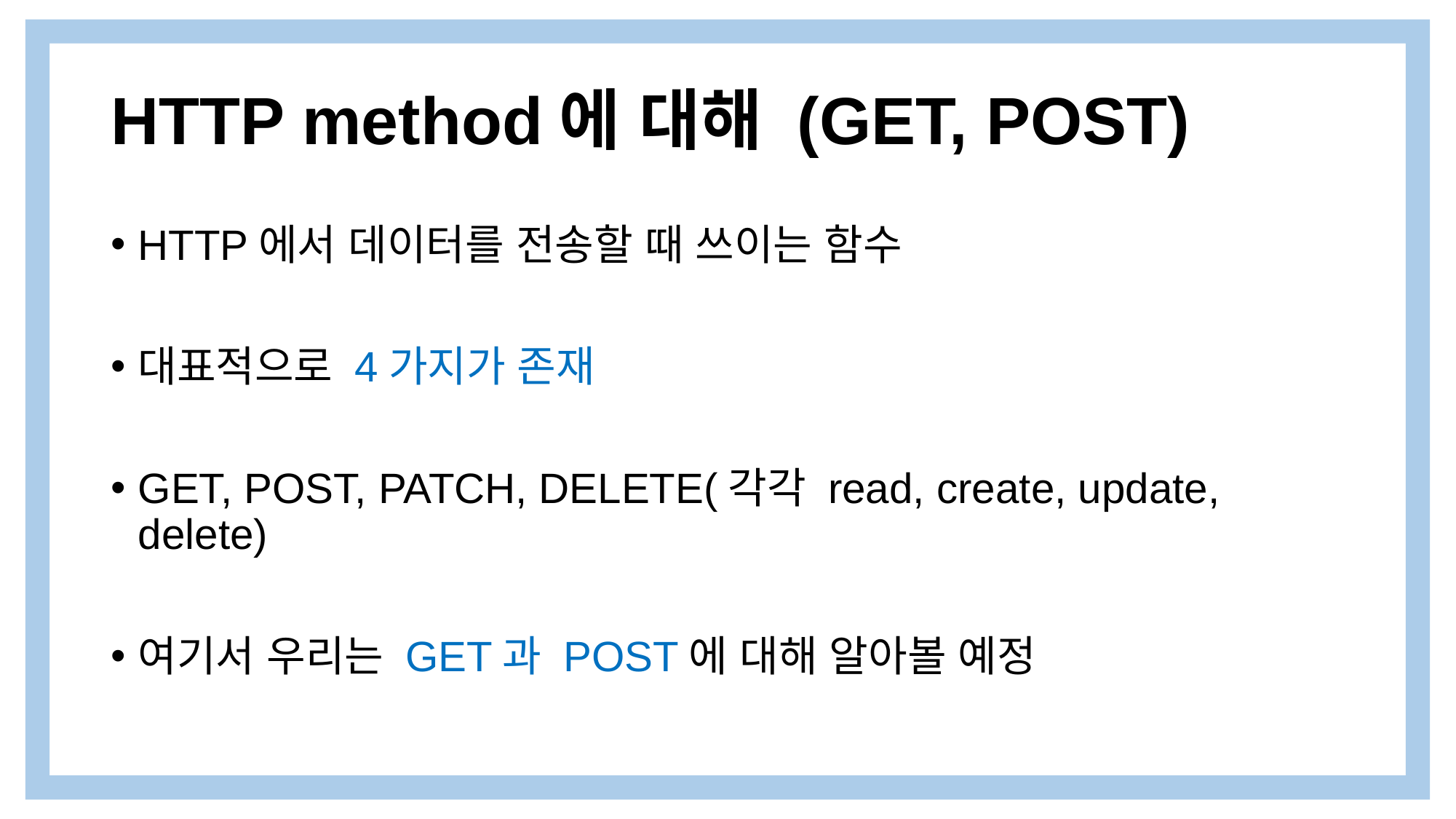

# HTTP method에 대해 (GET, POST)
HTTP에서 데이터를 전송할 때 쓰이는 함수

대표적으로 4가지가 존재

GET, POST, PATCH, DELETE(각각 read, create, update, delete)

여기서 우리는 GET과 POST에 대해 알아볼 예정